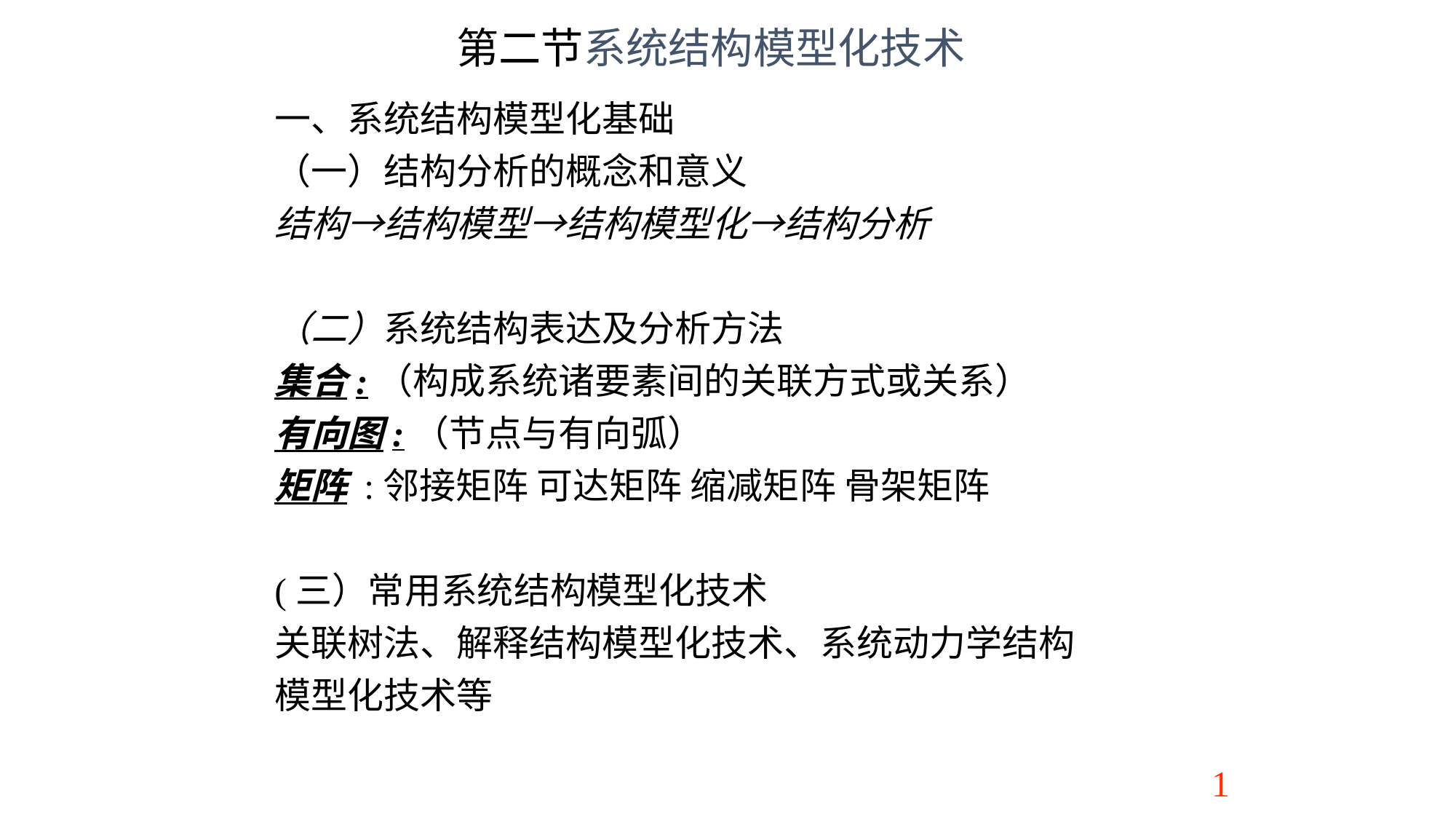

第二节系统结构模型化技术
一、系统结构模型化基础
（一）结构分析的概念和意义
结构→结构模型→结构模型化→结构分析

（二）系统结构表达及分析方法
集合:（构成系统诸要素间的关联方式或关系）
有向图:（节点与有向弧）
矩阵 :邻接矩阵 可达矩阵 缩减矩阵 骨架矩阵

(三）常用系统结构模型化技术
关联树法、解释结构模型化技术、系统动力学结构模型化技术等
1